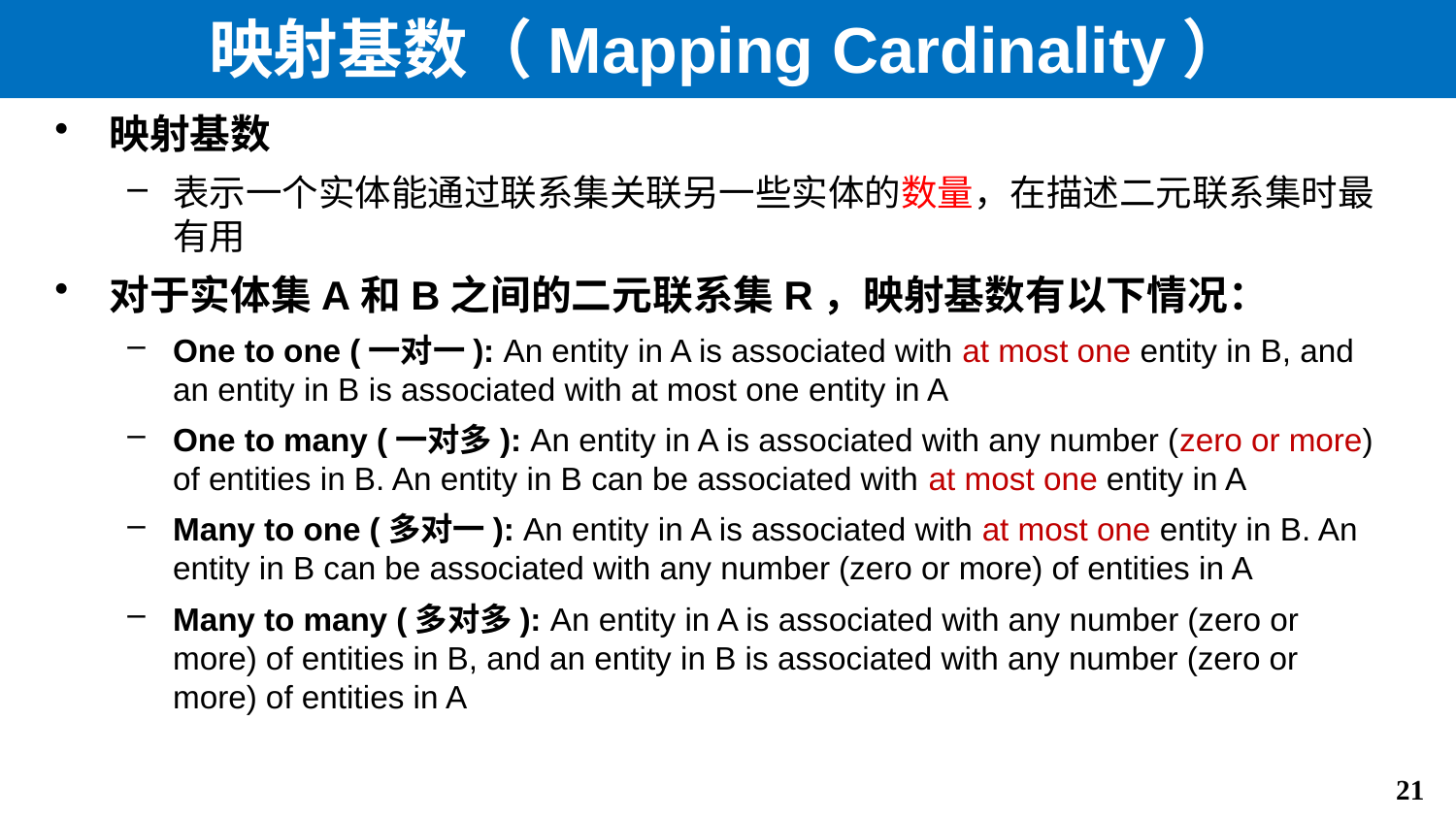

# 映射基数（Mapping Cardinality）
映射基数
表示一个实体能通过联系集关联另一些实体的数量，在描述二元联系集时最有用
对于实体集A和B之间的二元联系集R，映射基数有以下情况：
One to one (一对一): An entity in A is associated with at most one entity in B, and an entity in B is associated with at most one entity in A
One to many (一对多): An entity in A is associated with any number (zero or more) of entities in B. An entity in B can be associated with at most one entity in A
Many to one (多对一): An entity in A is associated with at most one entity in B. An entity in B can be associated with any number (zero or more) of entities in A
Many to many (多对多): An entity in A is associated with any number (zero or more) of entities in B, and an entity in B is associated with any number (zero or more) of entities in A